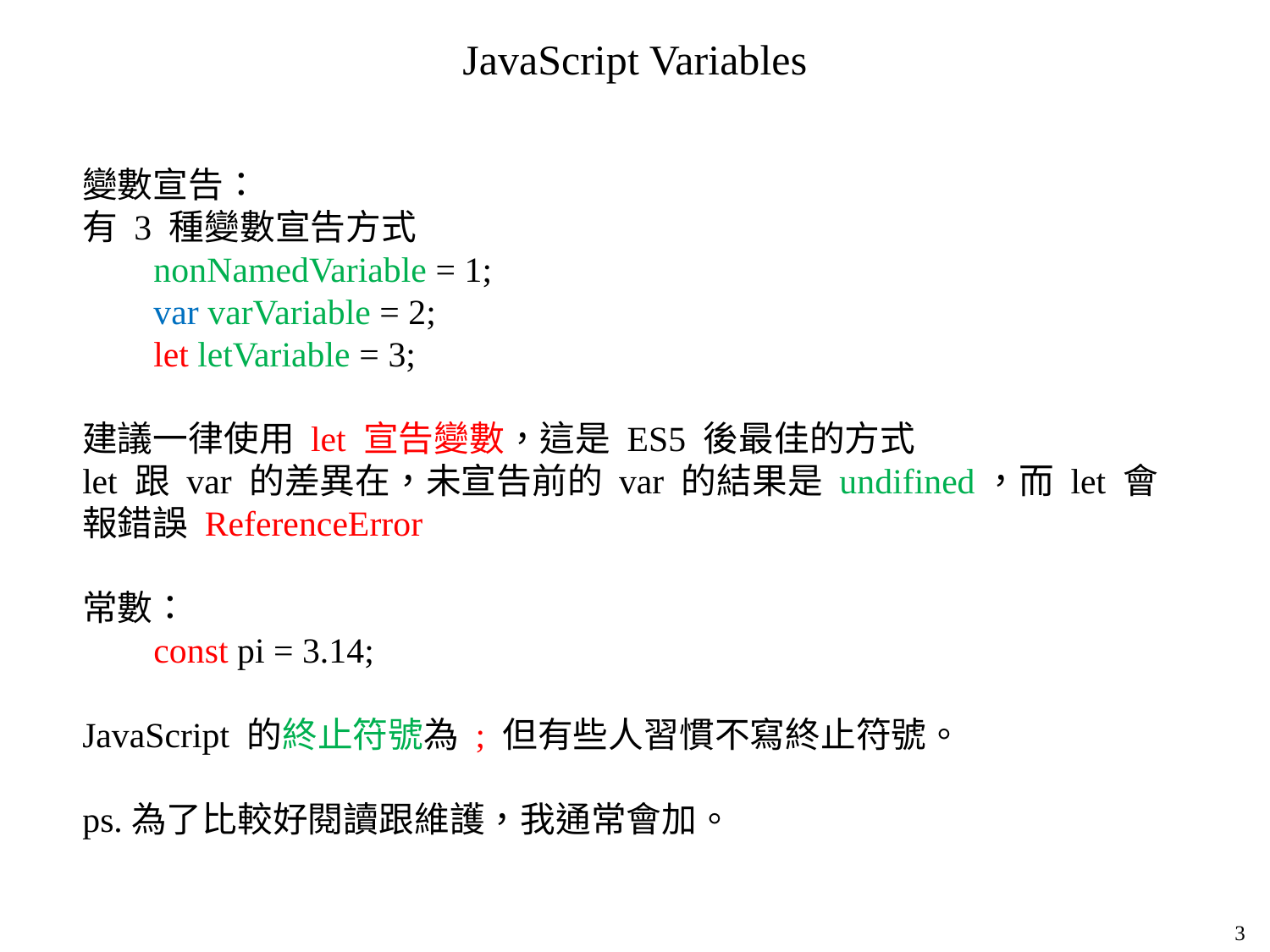

JavaScript Variables
變數宣告：
有 3 種變數宣告方式
        nonNamedVariable = 1;
        var varVariable = 2;
        let letVariable = 3;

建議一律使用 let 宣告變數，這是 ES5 後最佳的方式
let 跟 var 的差異在，未宣告前的 var 的結果是 undifined，而 let 會報錯誤 ReferenceError

常數：
        const pi = 3.14;

JavaScript 的終止符號為 ; 但有些人習慣不寫終止符號。

ps.為了比較好閱讀跟維護，我通常會加。
3